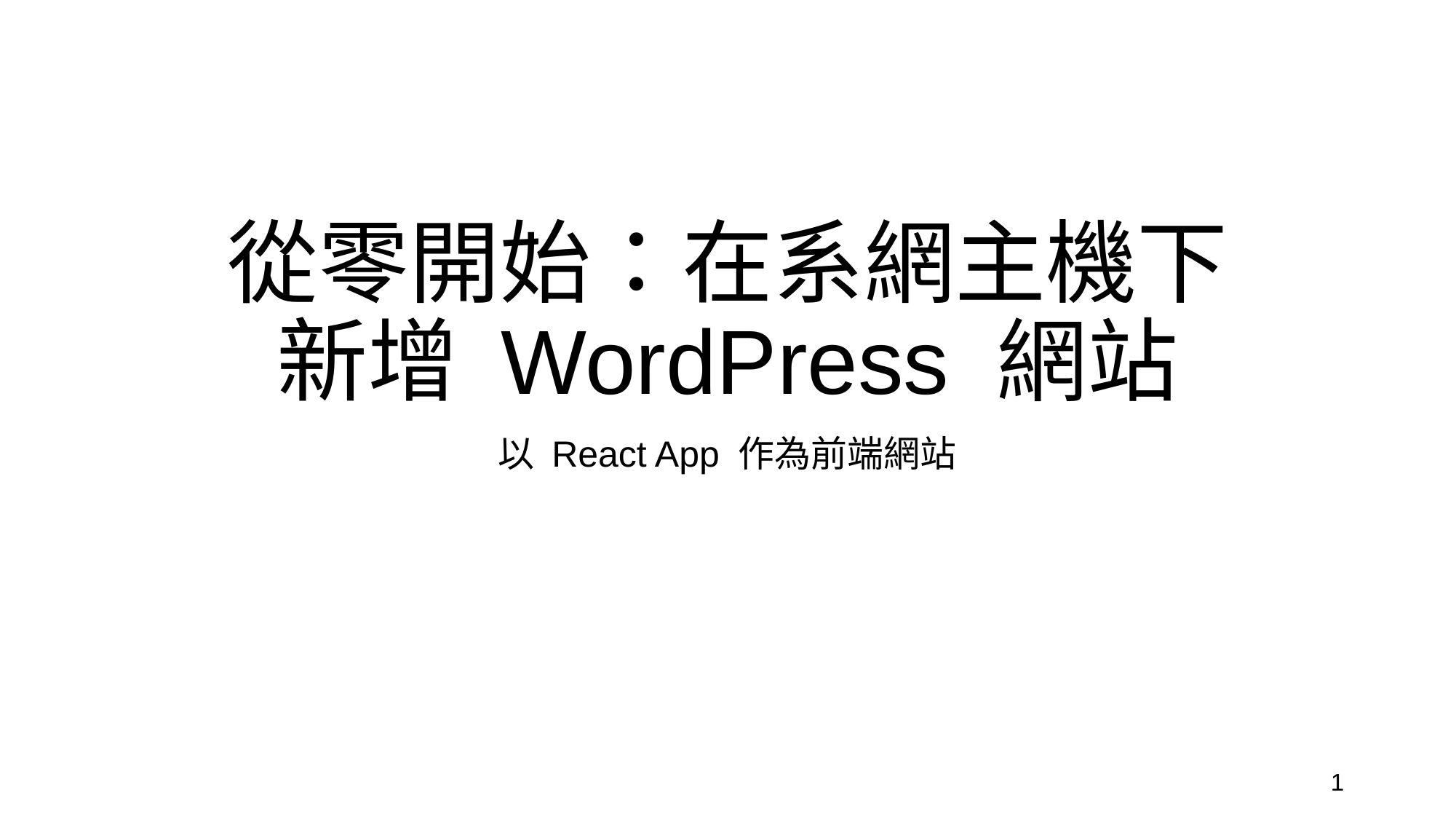

# 從零開始：在系網主機下新增 WordPress 網站
以 React App 作為前端網站
1